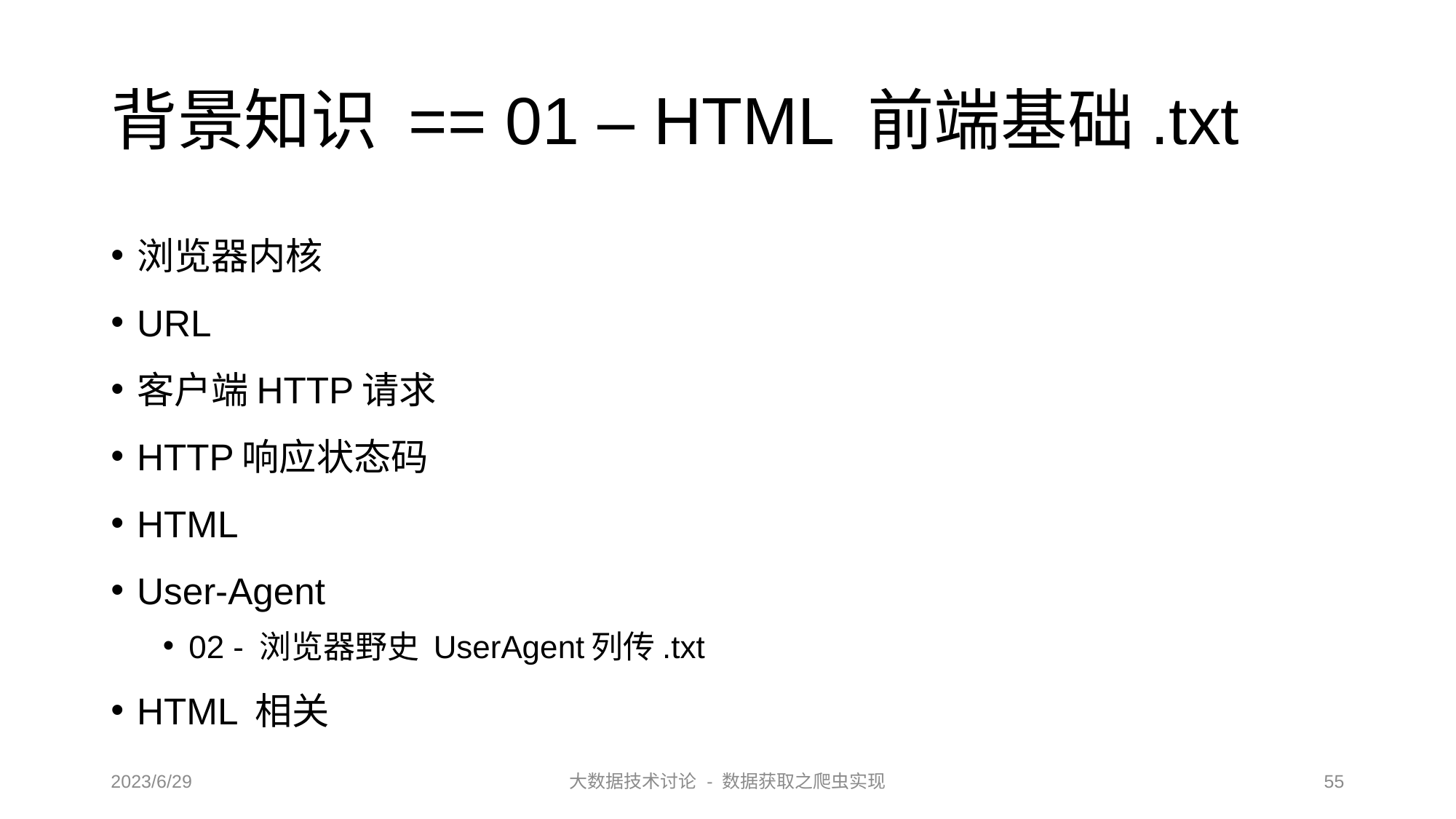

# 背景知识 == 01 – HTML 前端基础.txt
浏览器内核
URL
客户端HTTP请求
HTTP响应状态码
HTML
User-Agent
02 - 浏览器野史 UserAgent列传.txt
HTML 相关

2023/6/29
大数据技术讨论 - 数据获取之爬虫实现
55